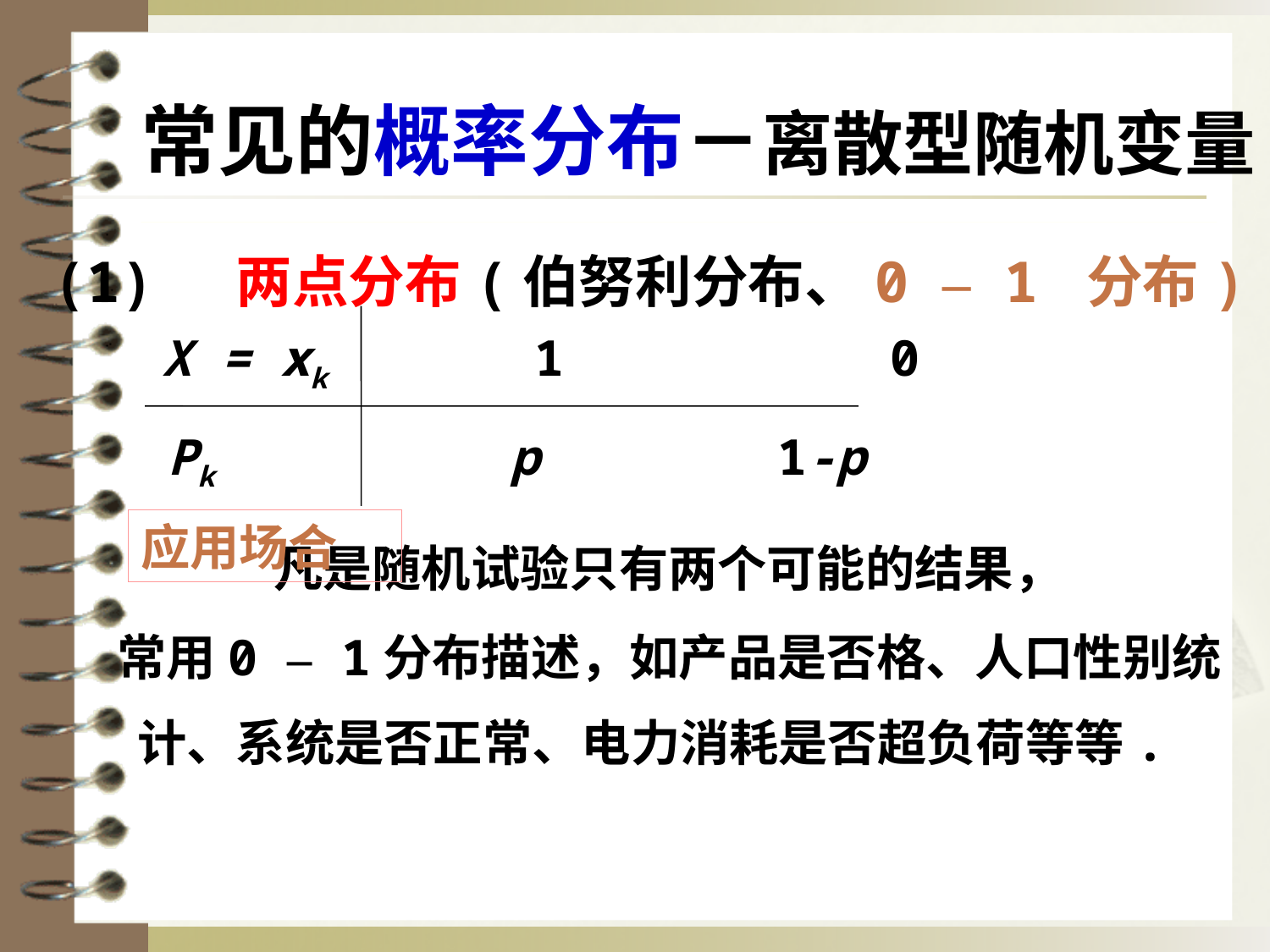

常见的概率分布－离散型随机变量
(1)  两点分布(伯努利分布、0 – 1 分布)

X = xk       1           0

Pk          p        1-p

应用场合
            凡是随机试验只有两个可能的结果，
常用0 – 1分布描述，如产品是否格、人口性别统
计、系统是否正常、电力消耗是否超负荷等等.